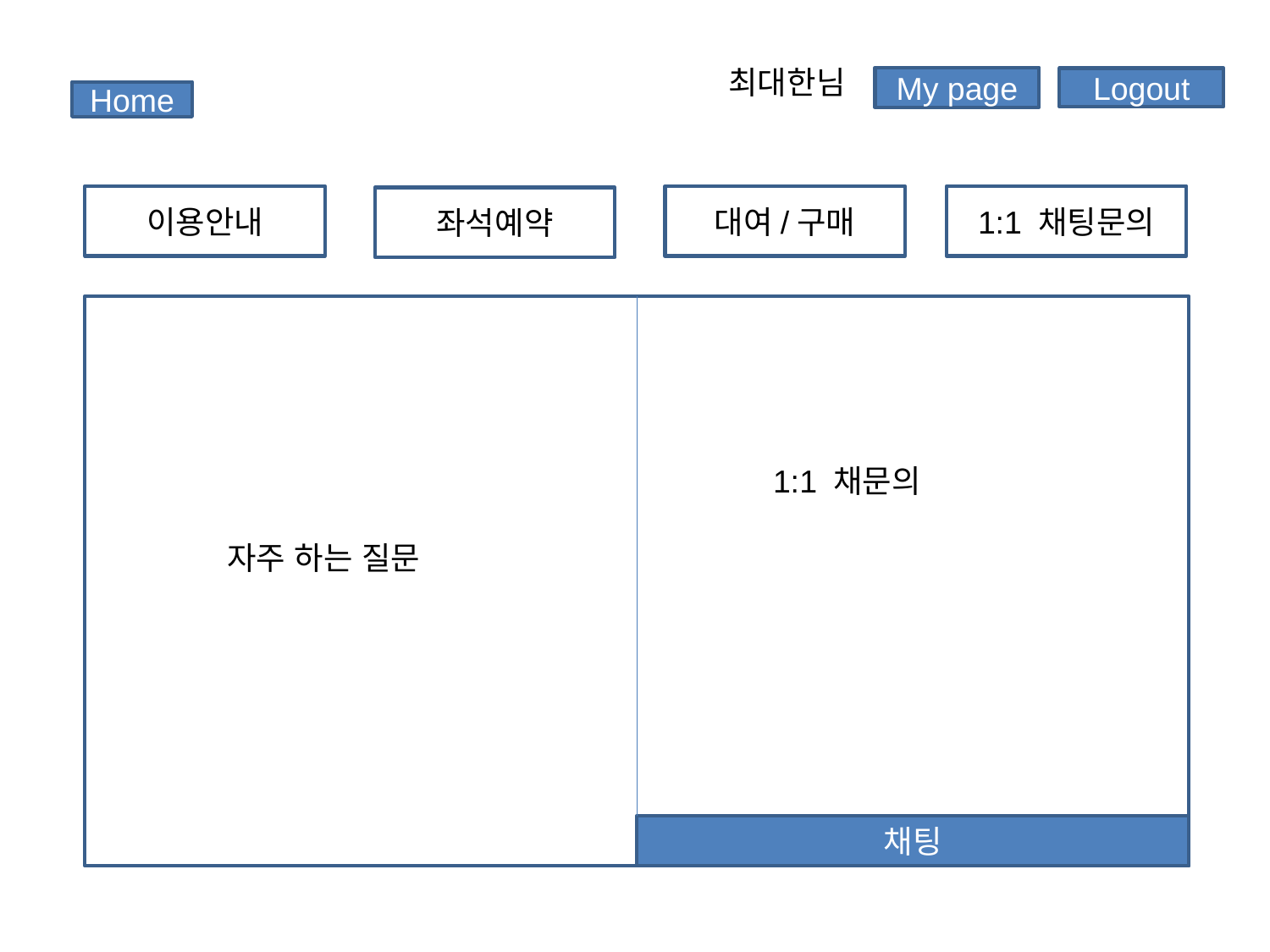

최대한님
My page
Logout
Home
이용안내
대여/구매
1:1 채팅문의
좌석예약

1:1 채문의
자주 하는 질문
채팅